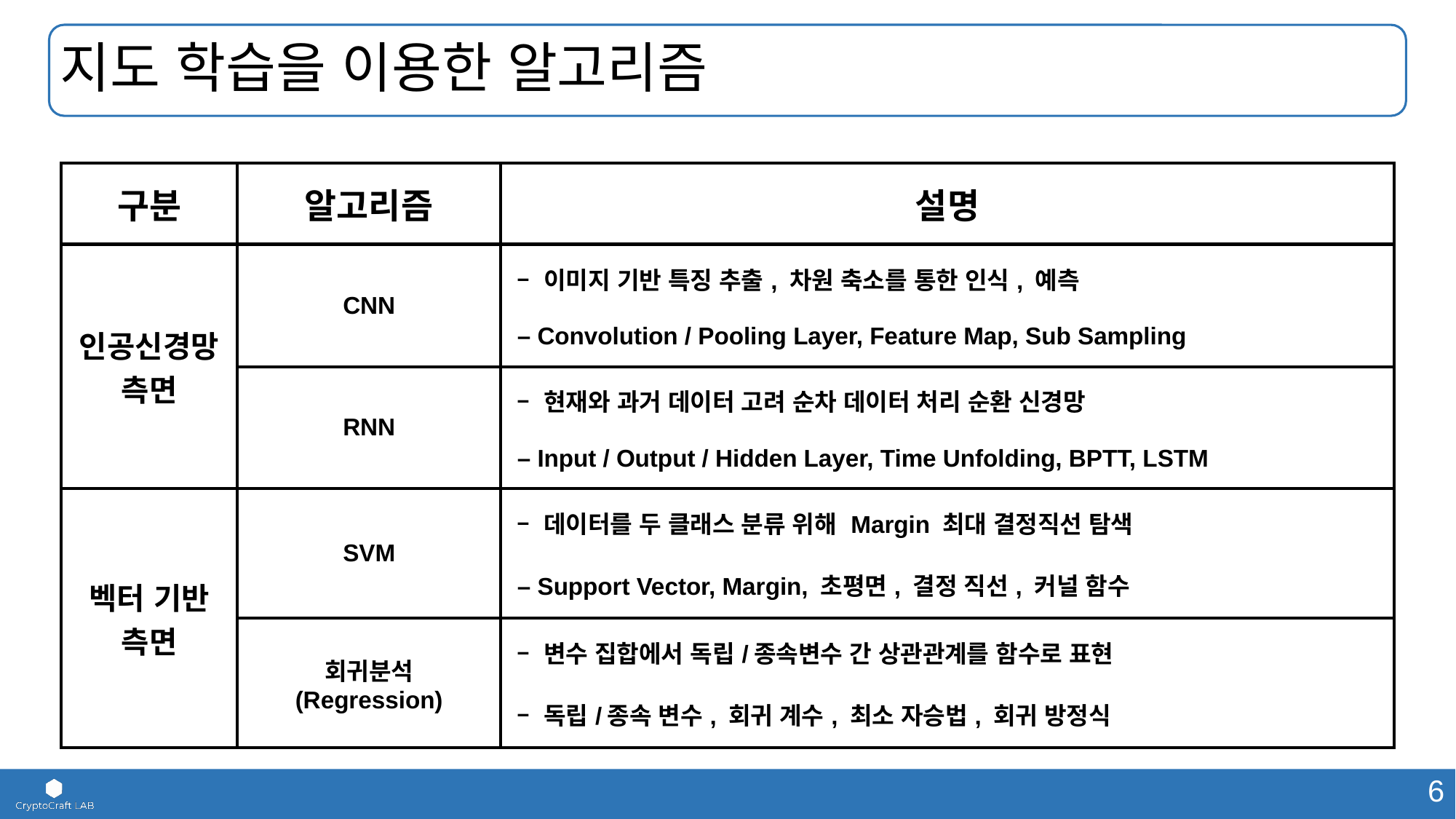

# 지도 학습을 이용한 알고리즘
| 구분 | 알고리즘 | 설명 |
| --- | --- | --- |
| 인공신경망 측면 | CNN | – 이미지 기반 특징 추출, 차원 축소를 통한 인식, 예측 – Convolution / Pooling Layer, Feature Map, Sub Sampling |
|  | RNN | – 현재와 과거 데이터 고려 순차 데이터 처리 순환 신경망 – Input / Output / Hidden Layer, Time Unfolding, BPTT, LSTM |
| 벡터 기반 측면 | SVM | – 데이터를 두 클래스 분류 위해 Margin 최대 결정직선 탐색 – Support Vector, Margin, 초평면, 결정 직선, 커널 함수 |
|  | 회귀분석 (Regression) | – 변수 집합에서 독립/종속변수 간 상관관계를 함수로 표현 – 독립/종속 변수, 회귀 계수, 최소 자승법, 회귀 방정식 |